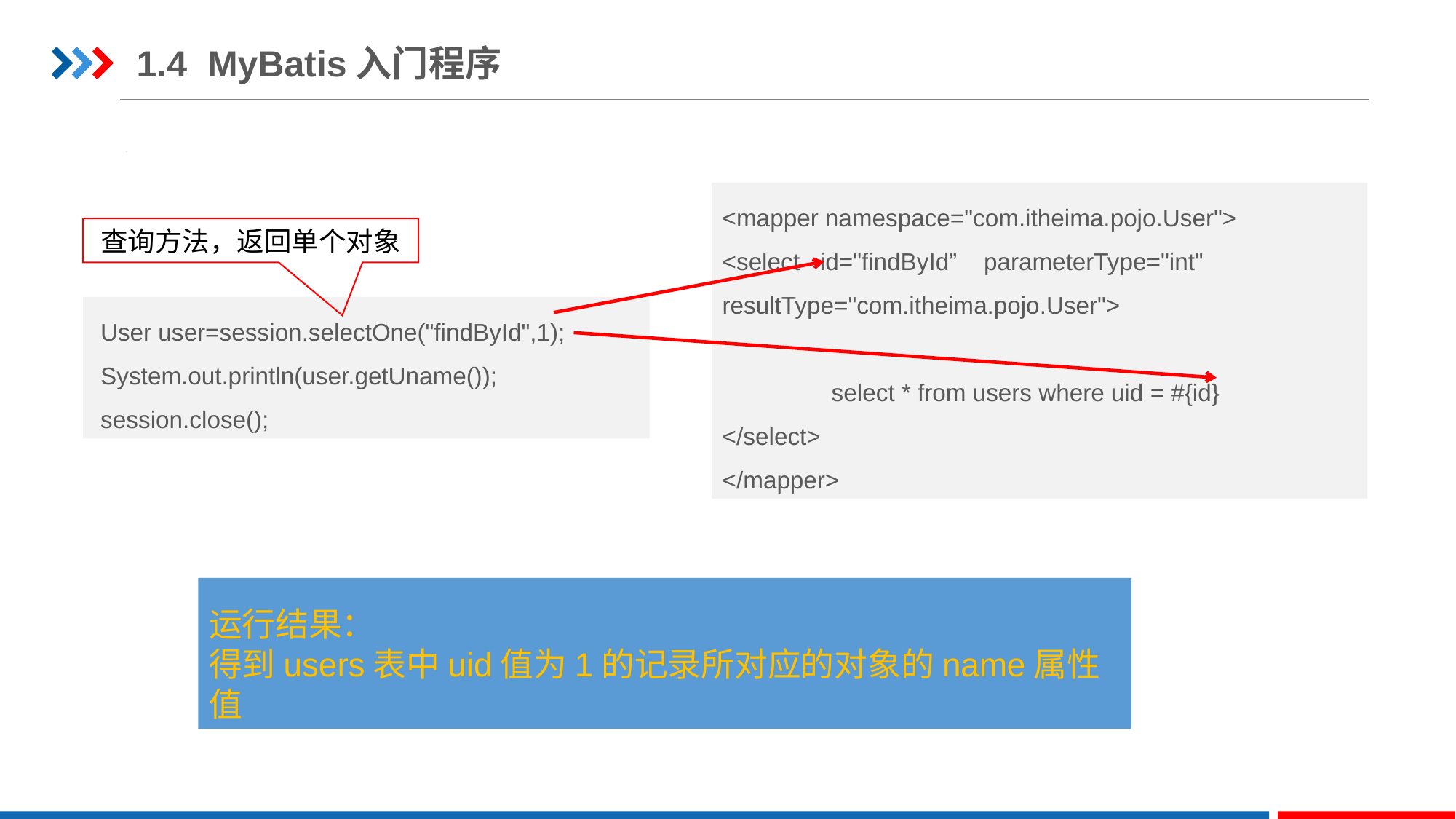

1.4  MyBatis入门程序
STEP  05
<mapper namespace="com.itheima.pojo.User">
<select   id="findById”    parameterType="int"    	resultType="com.itheima.pojo.User">

 	select * from users where uid = #{id}
</select>
</mapper>
查询方法，返回单个对象
 User user=session.selectOne("findById",1);
 System.out.println(user.getUname());
 session.close();
运行结果：
得到users表中uid值为1的记录所对应的对象的name属性值